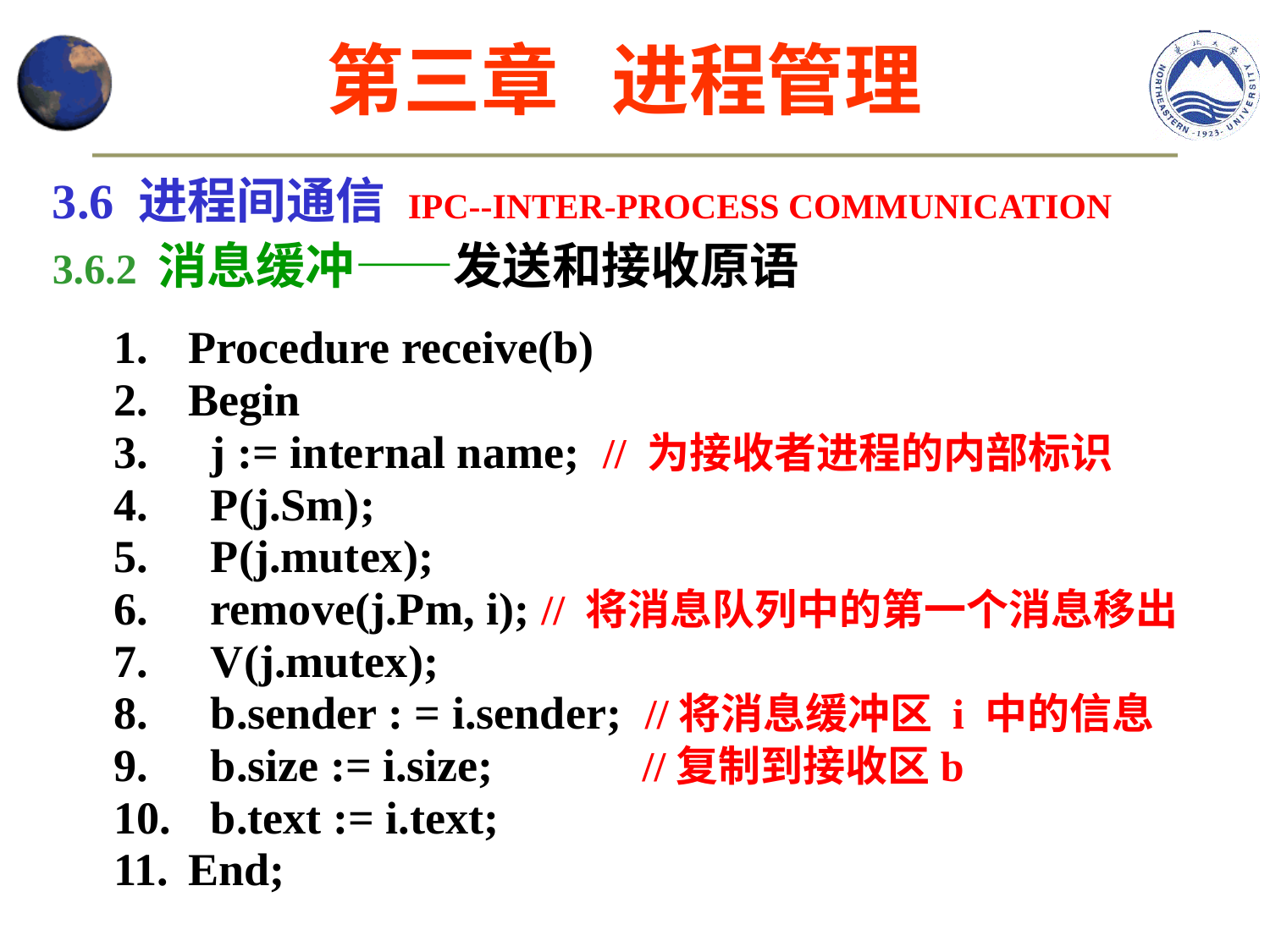

第三章   进程管理
3.6 进程间通信 IPC--INTER-PROCESS COMMUNICATION
3.6.2 消息缓冲——发送和接收原语
Procedure receive(b)
Begin
  j := internal name;  // 为接收者进程的内部标识
  P(j.Sm);
  P(j.mutex);
  remove(j.Pm, i); // 将消息队列中的第一个消息移出
  V(j.mutex);
  b.sender : = i.sender;  //将消息缓冲区 i 中的信息
  b.size := i.size;             //复制到接收区b
  b.text := i.text;
End;